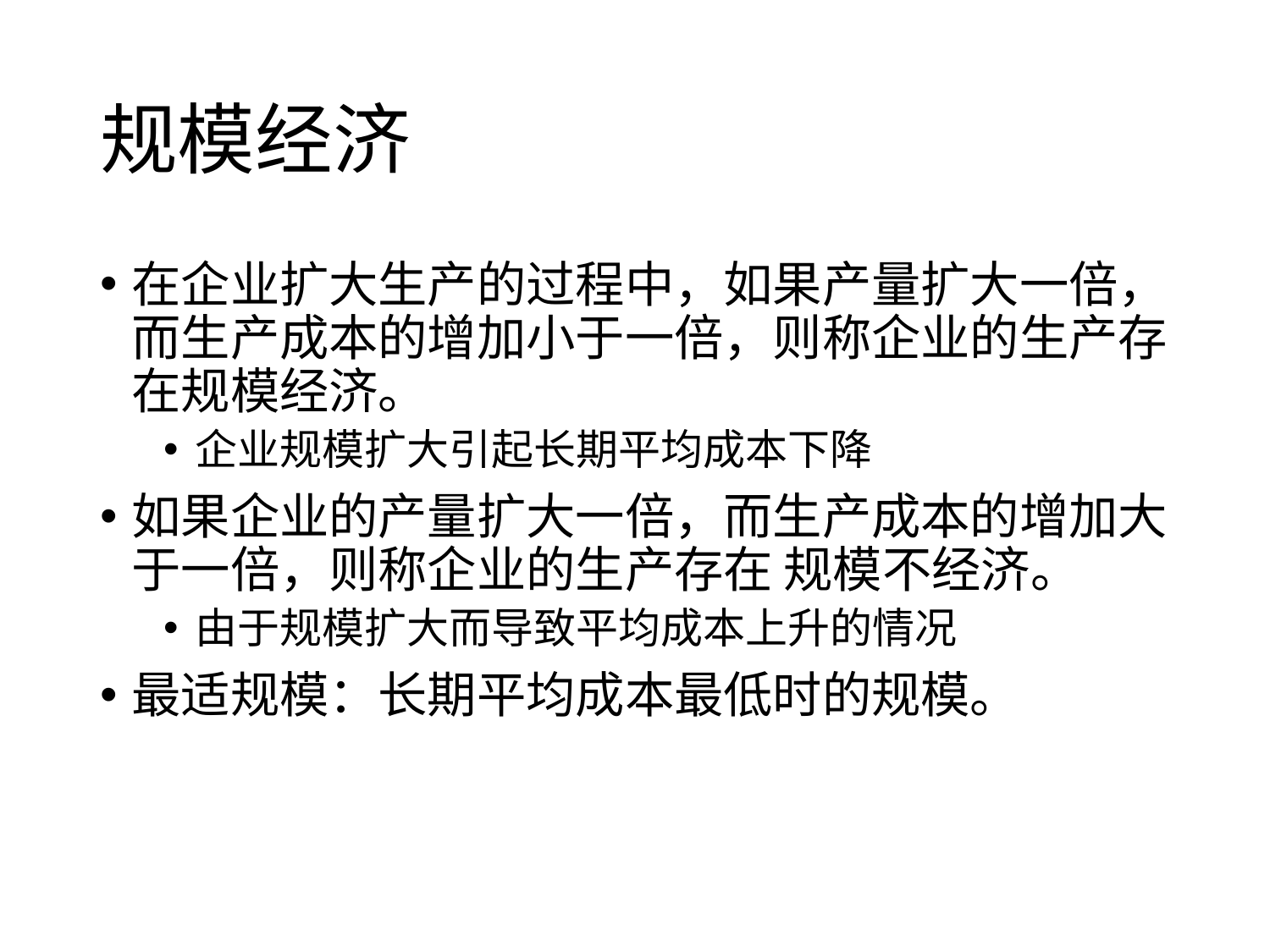

# 规模经济
在企业扩大生产的过程中，如果产量扩大一倍，而生产成本的增加小于一倍，则称企业的生产存在规模经济。
企业规模扩大引起长期平均成本下降
如果企业的产量扩大一倍，而生产成本的增加大于一倍，则称企业的生产存在 规模不经济。
由于规模扩大而导致平均成本上升的情况
最适规模：长期平均成本最低时的规模。